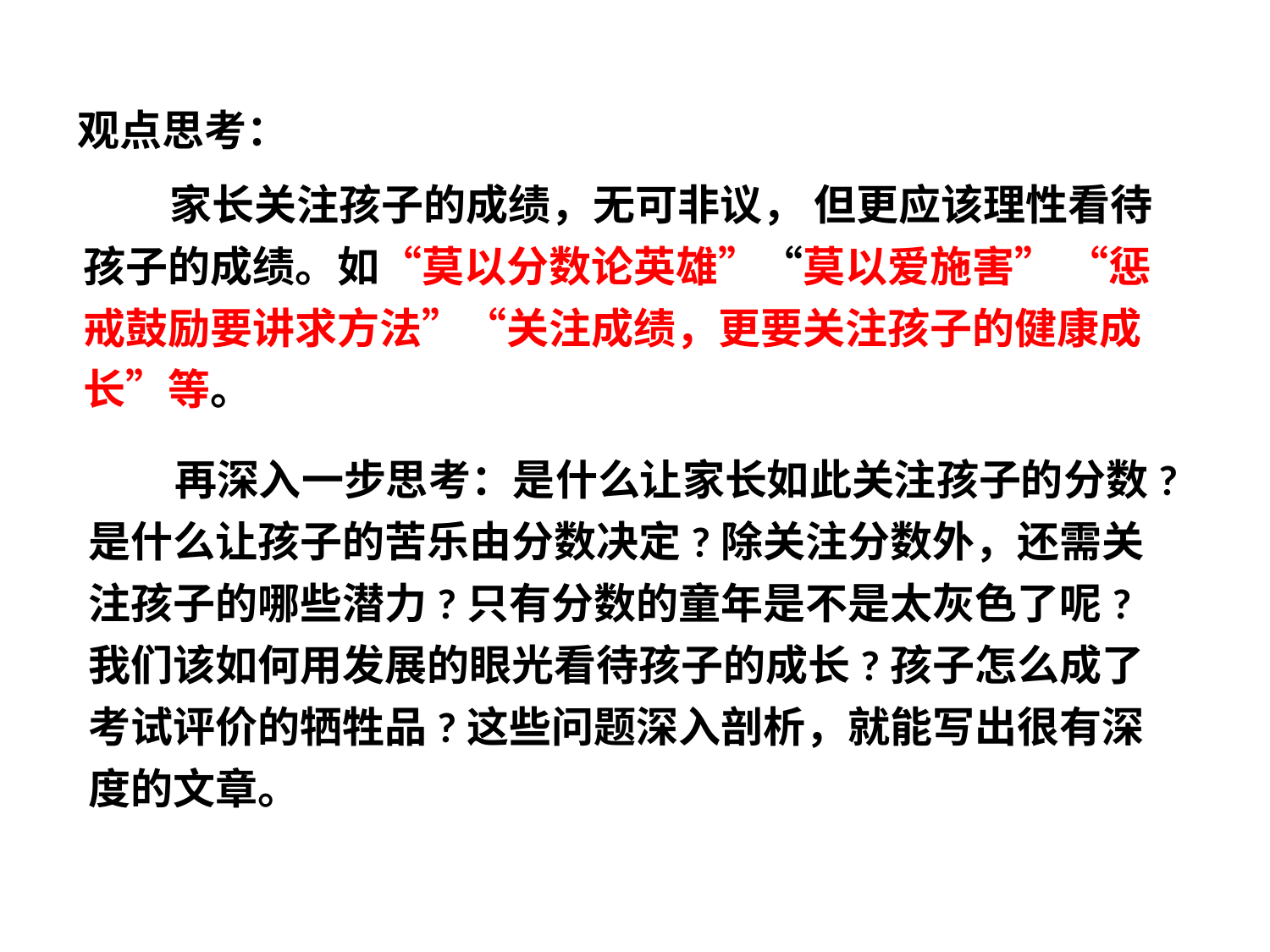

观点思考：
        家长关注孩子的成绩，无可非议， 但更应该理性看待孩子的成绩。如“莫以分数论英雄”“莫以爱施害” “惩戒鼓励要讲求方法”“关注成绩，更要关注孩子的健康成长”等。

        再深入一步思考：是什么让家长如此关注孩子的分数?是什么让孩子的苦乐由分数决定?除关注分数外，还需关注孩子的哪些潜力?只有分数的童年是不是太灰色了呢?我们该如何用发展的眼光看待孩子的成长?孩子怎么成了考试评价的牺牲品?这些问题深入剖析，就能写出很有深度的文章。